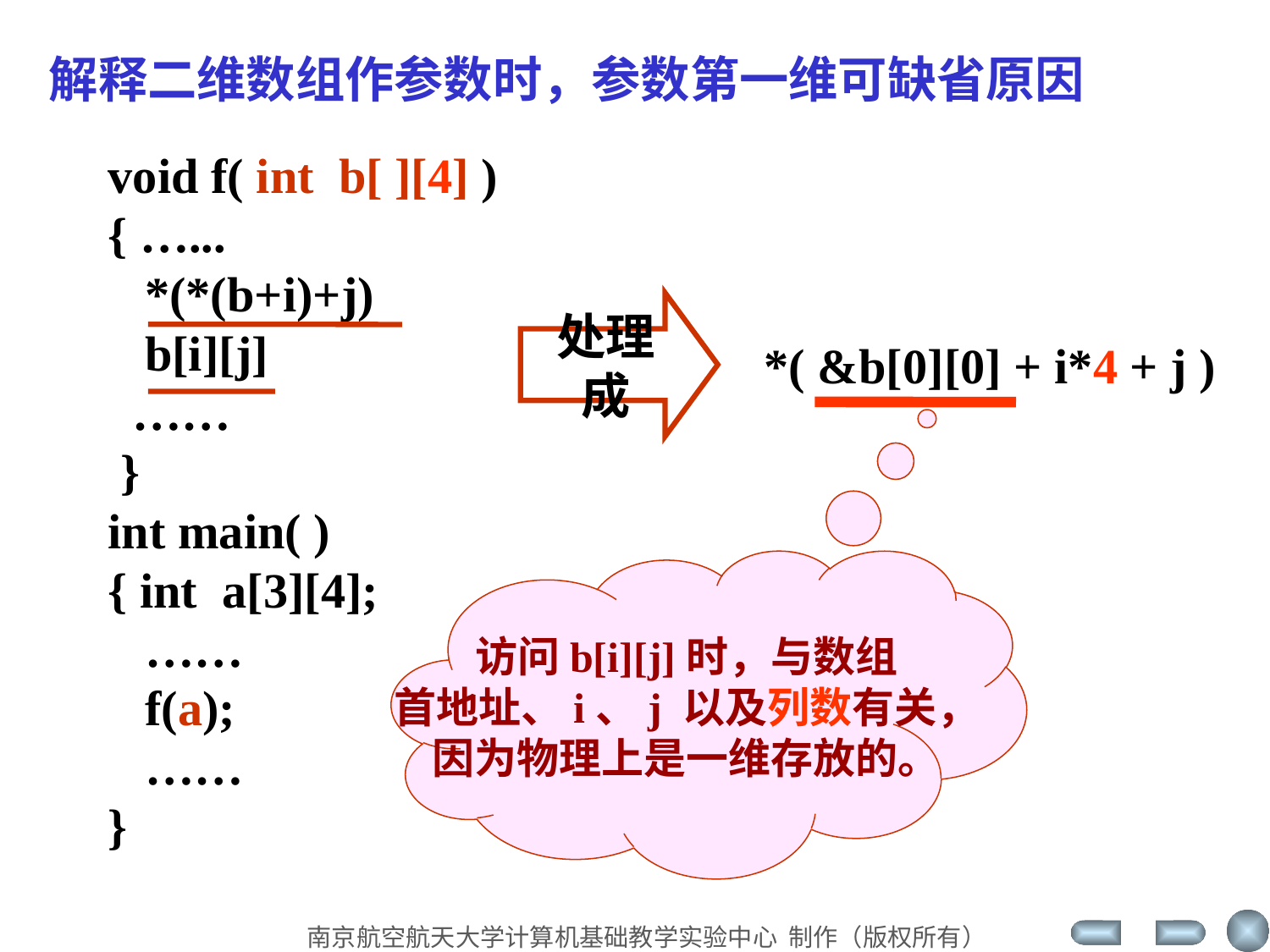

解释二维数组作参数时，参数第一维可缺省原因
void f( int  b[ ][4] )
{ …...
   *(*(b+i)+j)
   b[i][j]
  ……
 }
int main( )
{ int  a[3][4];
   ……
   f(a);
   ……
}
处理成

*( &b[0][0] + i*4 + j )

访问b[i][j]时，与数组
首地址、i、j 以及列数有关，
因为物理上是一维存放的。